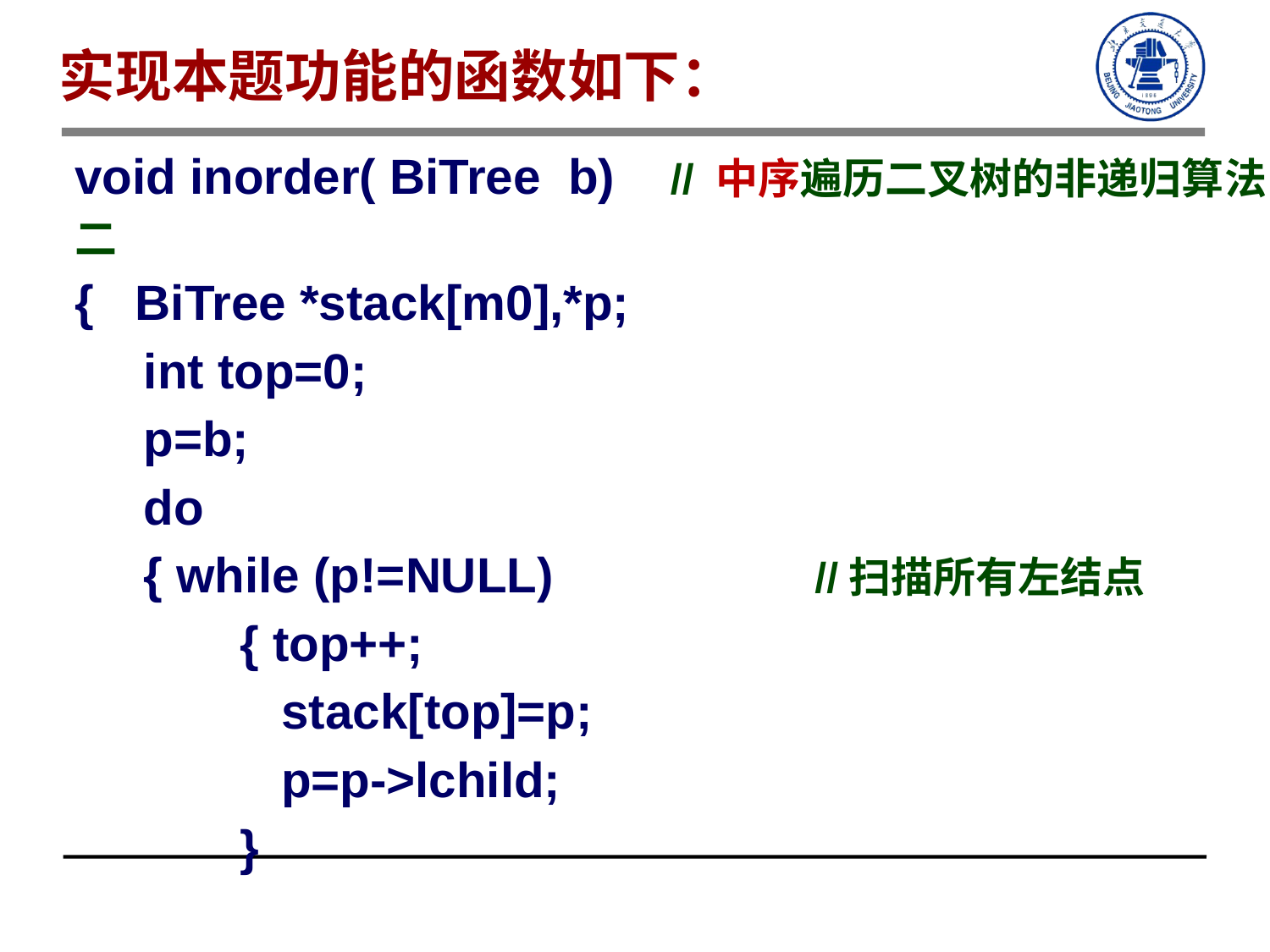

实现本题功能的函数如下：
void inorder( BiTree  b)    // 中序遍历二叉树的非递归算法二
{   BiTree *stack[m0],*p;
     int top=0;
     p=b;
     do
     { while (p!=NULL)                   //扫描所有左结点
            { top++;
               stack[top]=p;
               p=p->lchild;
            }